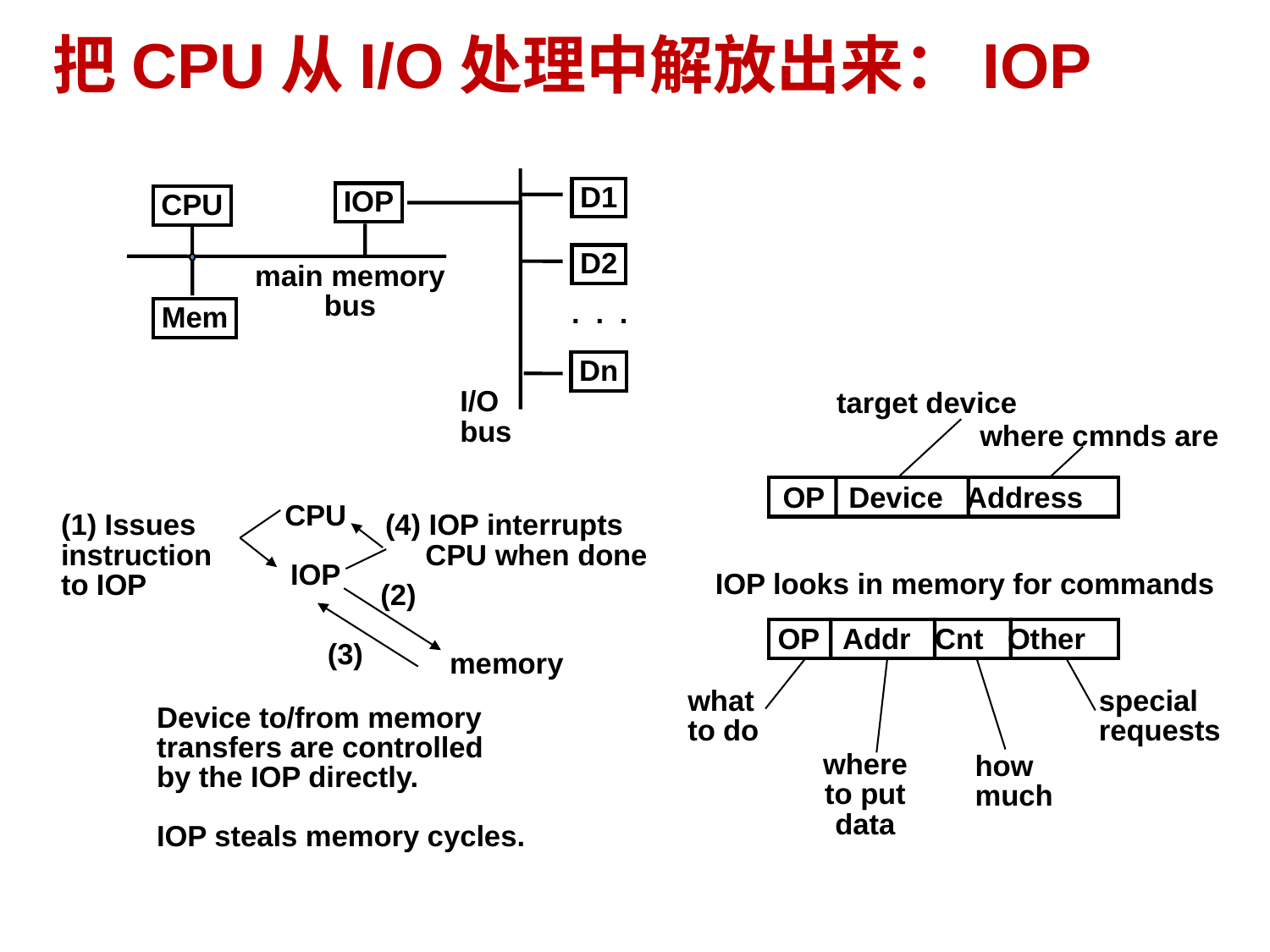

# 把CPU从I/O处理中解放出来：IOP

D1
IOP
CPU

D2

main memory
bus

.  .  .
Mem
Dn

I/O
bus
target device

where cmnds are

OP   Device   Address
CPU

IOP
(1) Issues
instruction
to IOP
 (4) IOP interrupts
      CPU when done

IOP looks in memory for commands
(2)

OP   Addr   Cnt   Other
(3)
memory

what
to do
special
requests
Device to/from memory
transfers are controlled
by the IOP directly.

IOP steals memory cycles.
where
to put
data
how
much